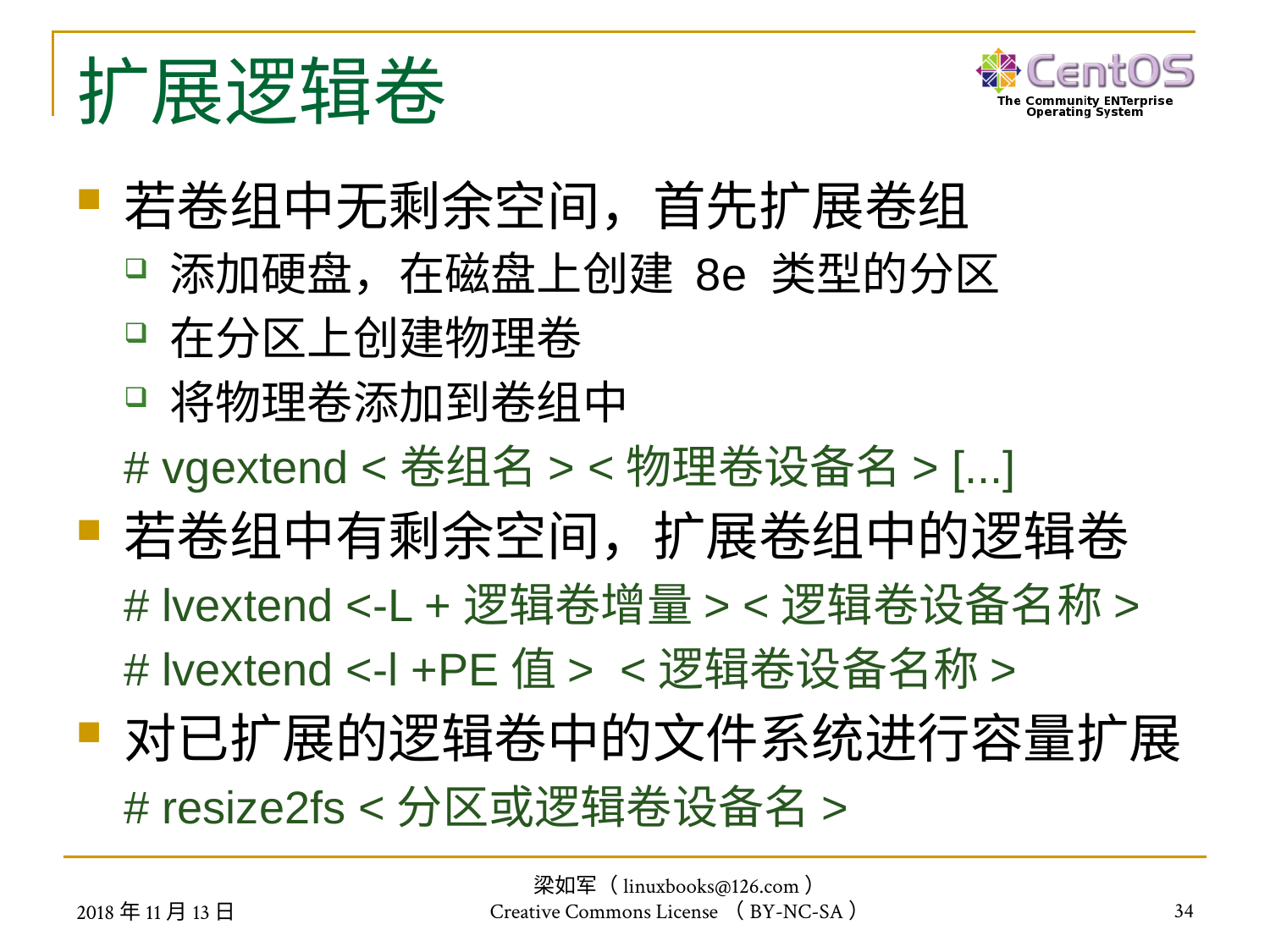

# 扩展逻辑卷
若卷组中无剩余空间，首先扩展卷组
添加硬盘，在磁盘上创建 8e 类型的分区
在分区上创建物理卷
将物理卷添加到卷组中
# vgextend <卷组名> <物理卷设备名> [...]
若卷组中有剩余空间，扩展卷组中的逻辑卷
# lvextend <-L +逻辑卷增量> <逻辑卷设备名称>
# lvextend <-l +PE值>  <逻辑卷设备名称>
对已扩展的逻辑卷中的文件系统进行容量扩展
# resize2fs <分区或逻辑卷设备名>
梁如军（linuxbooks@126.com）
Creative Commons License（BY-NC-SA）
2018年11月13日
34